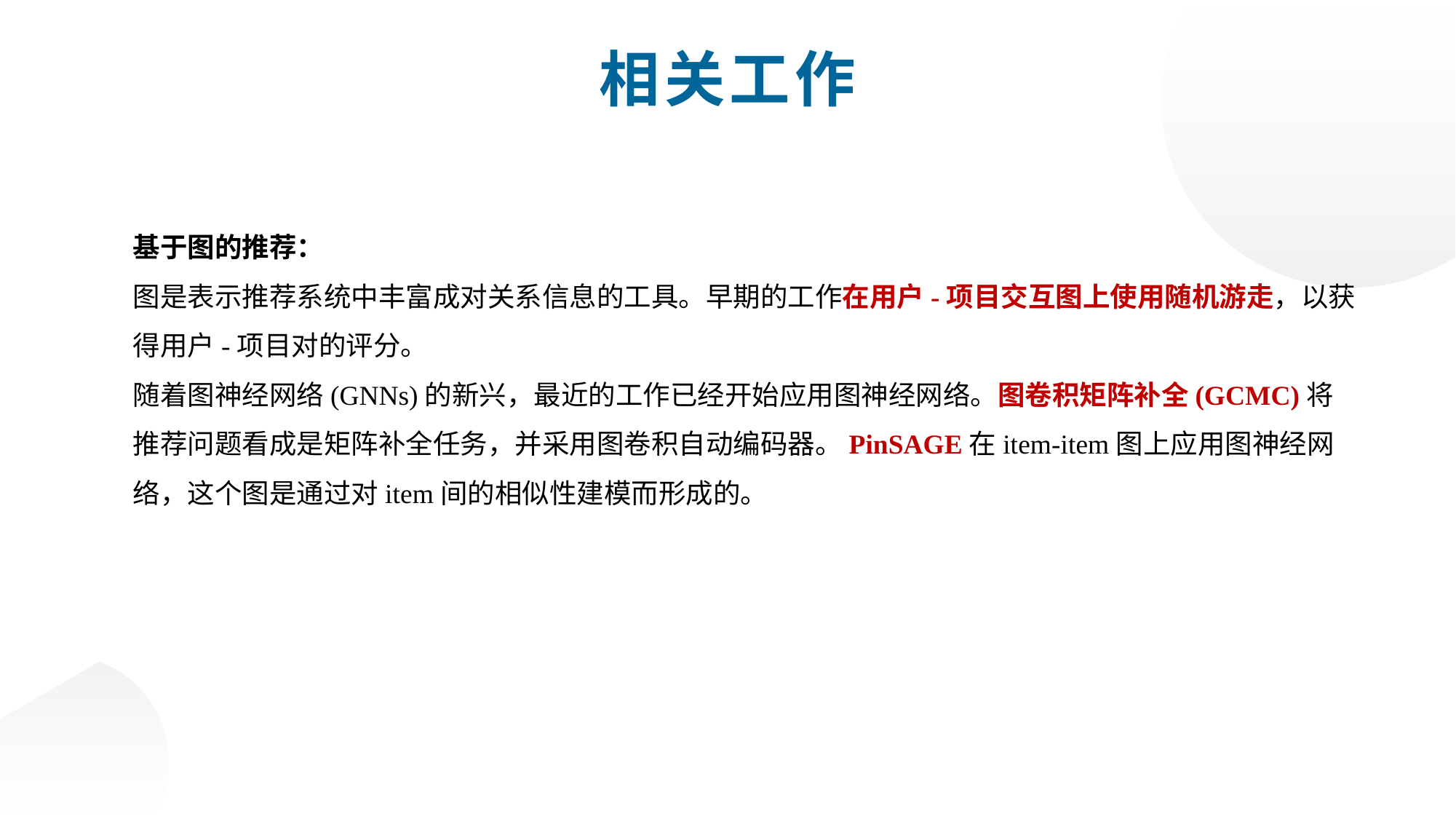

相关工作

基于图的推荐：
图是表示推荐系统中丰富成对关系信息的工具。早期的工作在用户-项目交互图上使用随机游走，以获得用户-项目对的评分。
随着图神经网络(GNNs)的新兴，最近的工作已经开始应用图神经网络。图卷积矩阵补全(GCMC)将推荐问题看成是矩阵补全任务，并采用图卷积自动编码器。PinSAGE在item-item图上应用图神经网络，这个图是通过对item间的相似性建模而形成的。